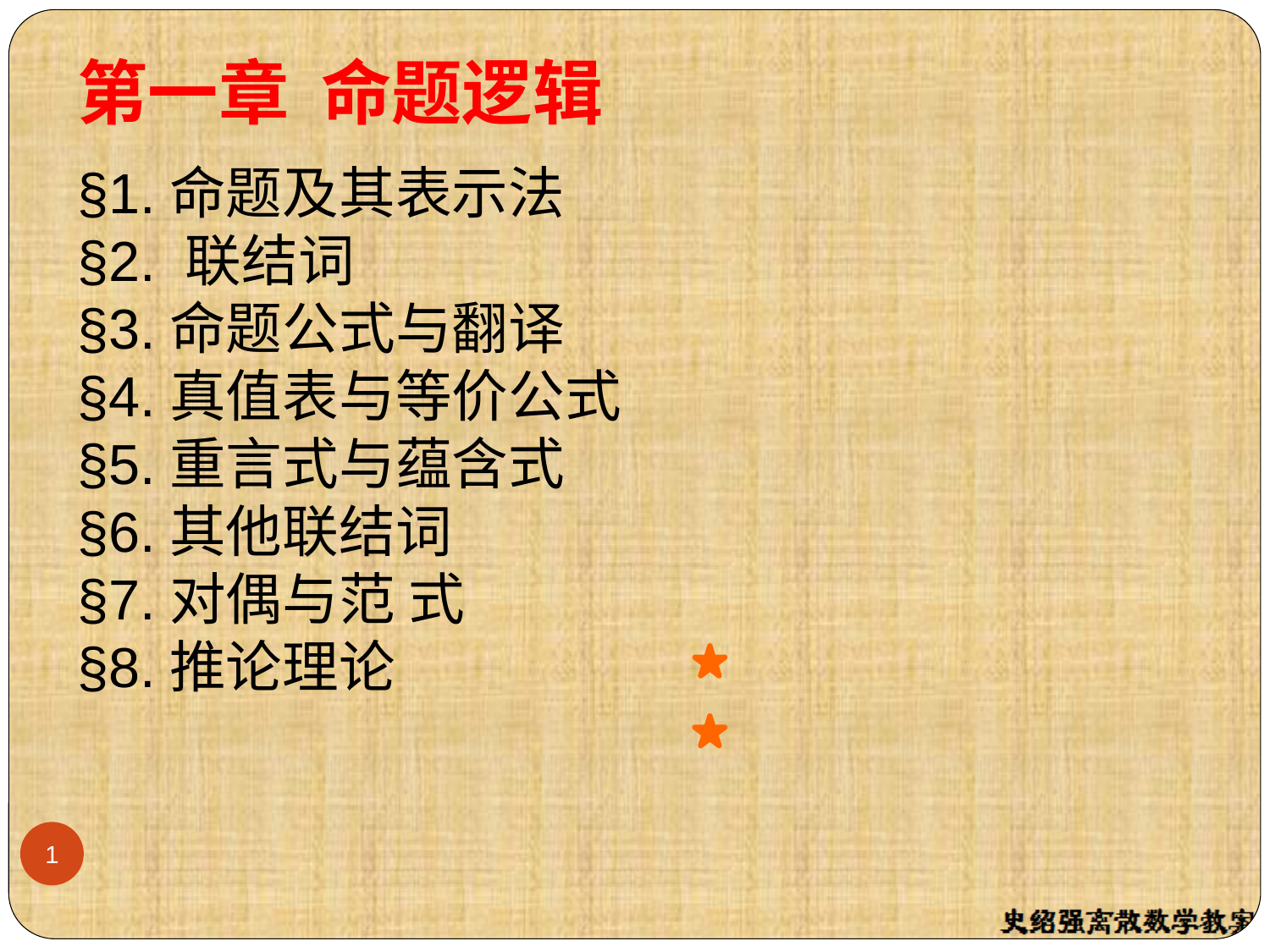

第一章  命题逻辑

§1.命题及其表示法
§2. 联结词
§3.命题公式与翻译
§4.真值表与等价公式
§5.重言式与蕴含式
§6.其他联结词
§7.对偶与范 式
§8.推论理论

1